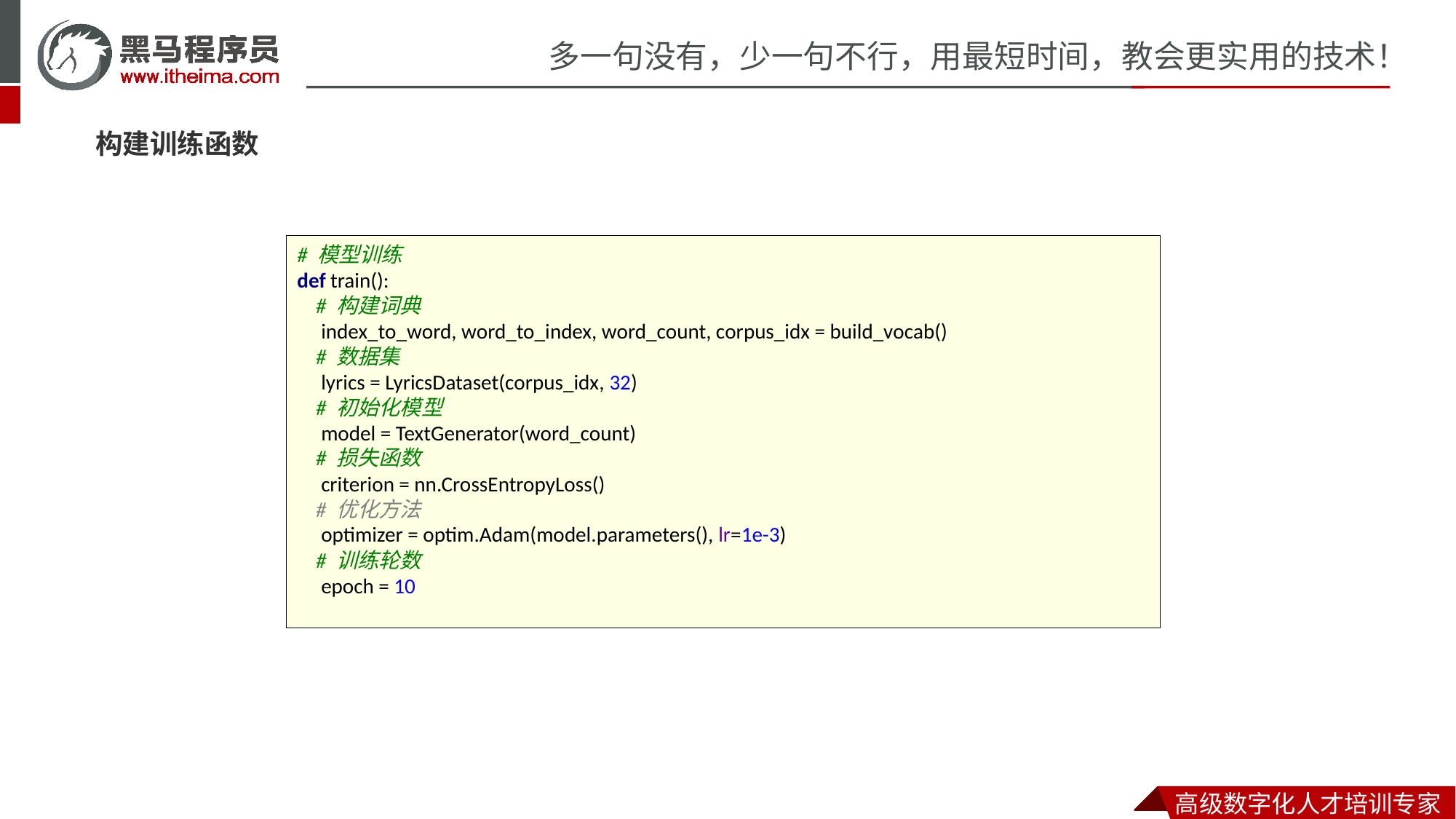

构建训练函数

# 模型训练 def train(): # 构建词典 index_to_word, word_to_index, word_count, corpus_idx = build_vocab() # 数据集 lyrics = LyricsDataset(corpus_idx, 32) # 初始化模型 model = TextGenerator(word_count) # 损失函数 criterion = nn.CrossEntropyLoss() # 优化方法 optimizer = optim.Adam(model.parameters(), lr=1e-3) # 训练轮数 epoch = 10